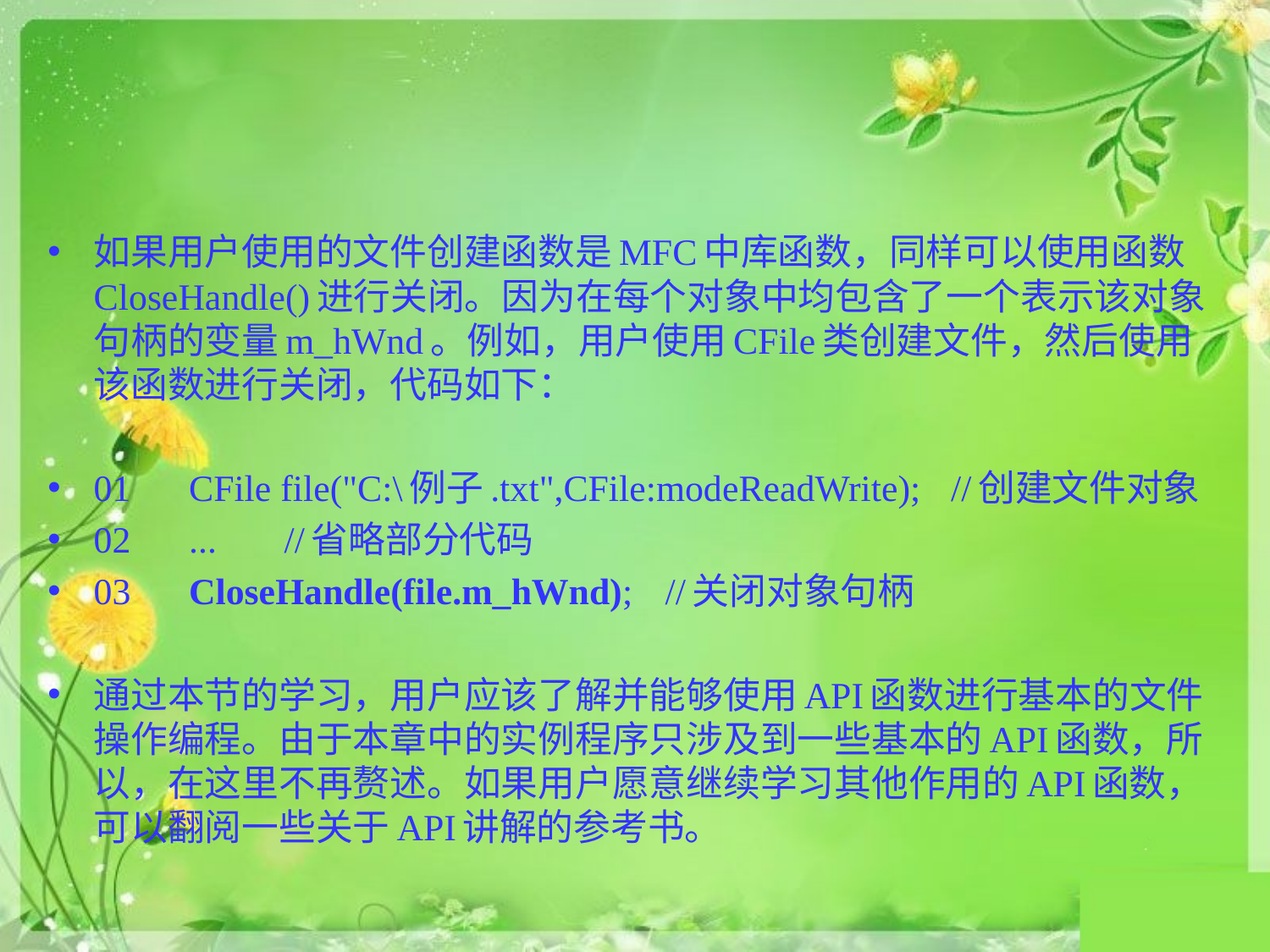

如果用户使用的文件创建函数是MFC中库函数，同样可以使用函数CloseHandle()进行关闭。因为在每个对象中均包含了一个表示该对象句柄的变量m_hWnd。例如，用户使用CFile类创建文件，然后使用该函数进行关闭，代码如下：

01	CFile file("C:\例子.txt",CFile:modeReadWrite);	//创建文件对象
02	...													//省略部分代码
03	CloseHandle(file.m_hWnd);							//关闭对象句柄

通过本节的学习，用户应该了解并能够使用API函数进行基本的文件操作编程。由于本章中的实例程序只涉及到一些基本的API函数，所以，在这里不再赘述。如果用户愿意继续学习其他作用的API函数，可以翻阅一些关于API讲解的参考书。